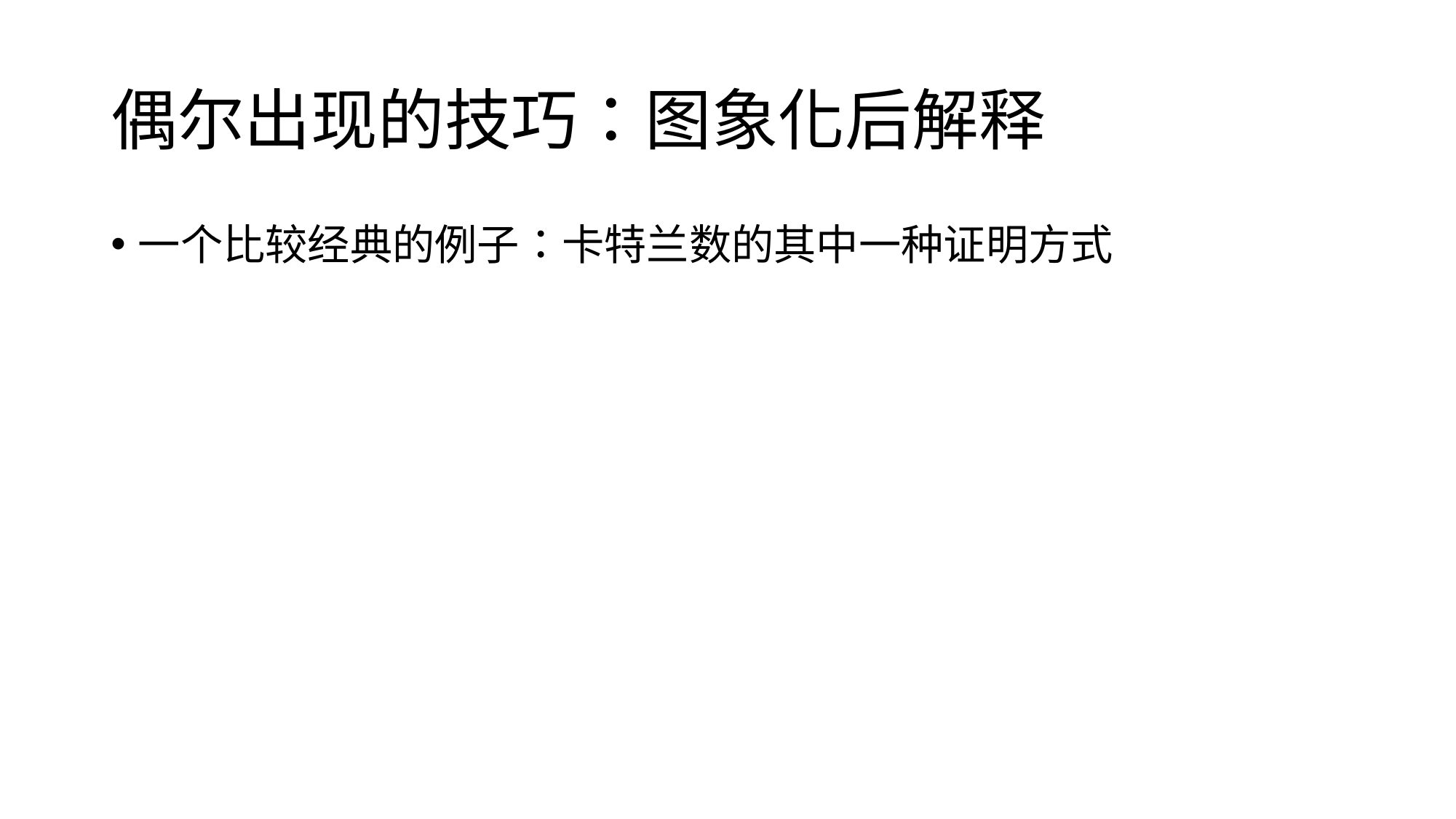

# 偶尔出现的技巧：图象化后解释
一个比较经典的例子：卡特兰数的其中一种证明方式